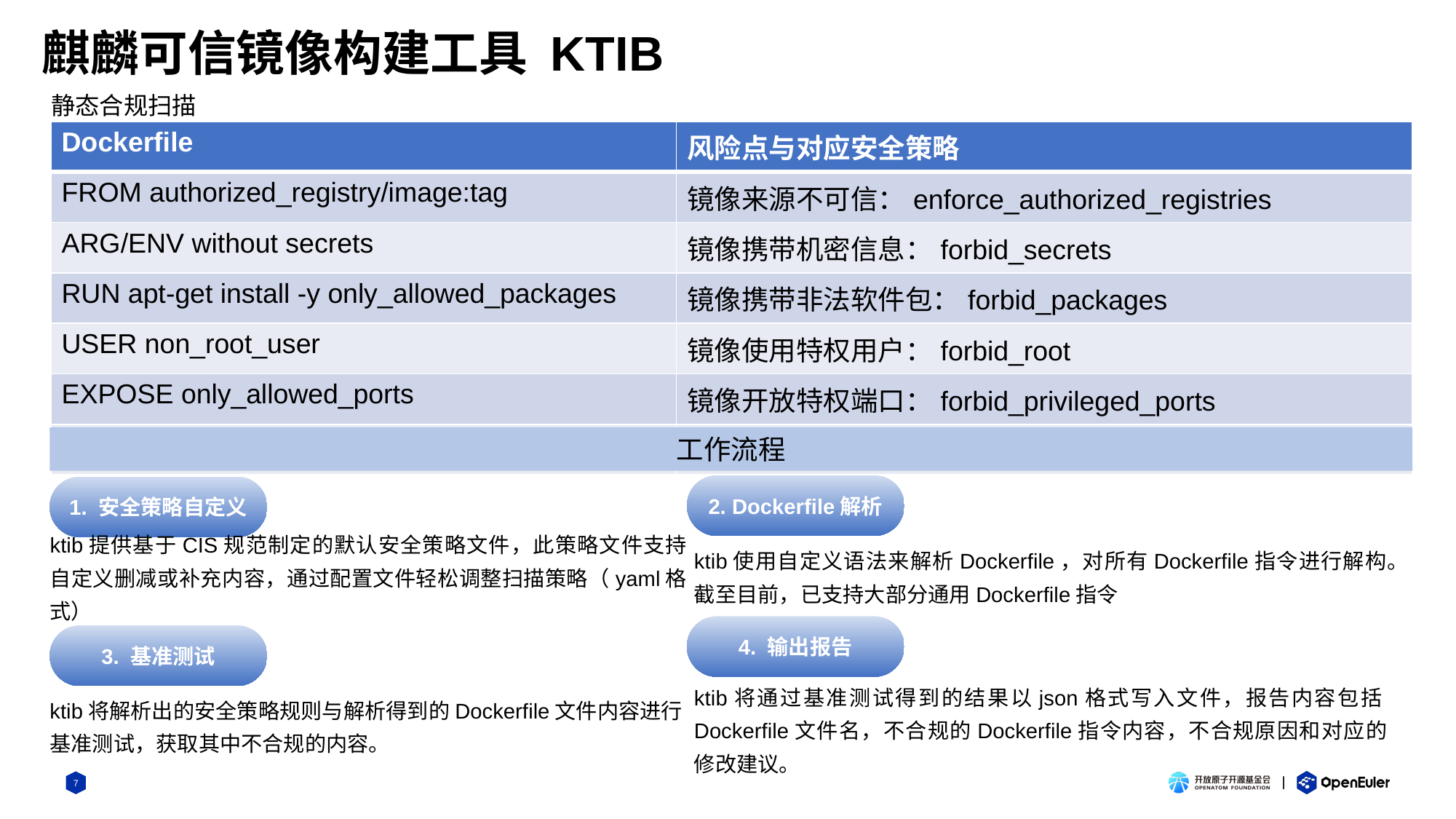

麒麟可信镜像构建工具 KTIB
静态合规扫描
| Dockerfile | 风险点与对应安全策略 |
| --- | --- |
| FROM authorized\_registry/image:tag | 镜像来源不可信：enforce\_authorized\_registries |
| ARG/ENV without secrets | 镜像携带机密信息：forbid\_secrets |
| RUN apt-get install -y only\_allowed\_packages | 镜像携带非法软件包：forbid\_packages |
| USER non\_root\_user | 镜像使用特权用户：forbid\_root |
| EXPOSE only\_allowed\_ports | 镜像开放特权端口：forbid\_privileged\_ports |
| FROM image:fixed\_tag | 镜像标签浮动：forbid\_floating\_tags |
工作流程
2. Dockerfile解析
1. 安全策略自定义
ktib提供基于CIS规范制定的默认安全策略文件，此策略文件支持自定义删减或补充内容，通过配置文件轻松调整扫描策略（yaml格式）
ktib使用自定义语法来解析Dockerfile，对所有Dockerfile指令进行解构。截至目前，已支持大部分通用Dockerfile指令
4. 输出报告
3. 基准测试
ktib将通过基准测试得到的结果以json格式写入文件，报告内容包括Dockerfile文件名，不合规的Dockerfile指令内容，不合规原因和对应的修改建议。
ktib将解析出的安全策略规则与解析得到的Dockerfile文件内容进行基准测试，获取其中不合规的内容。